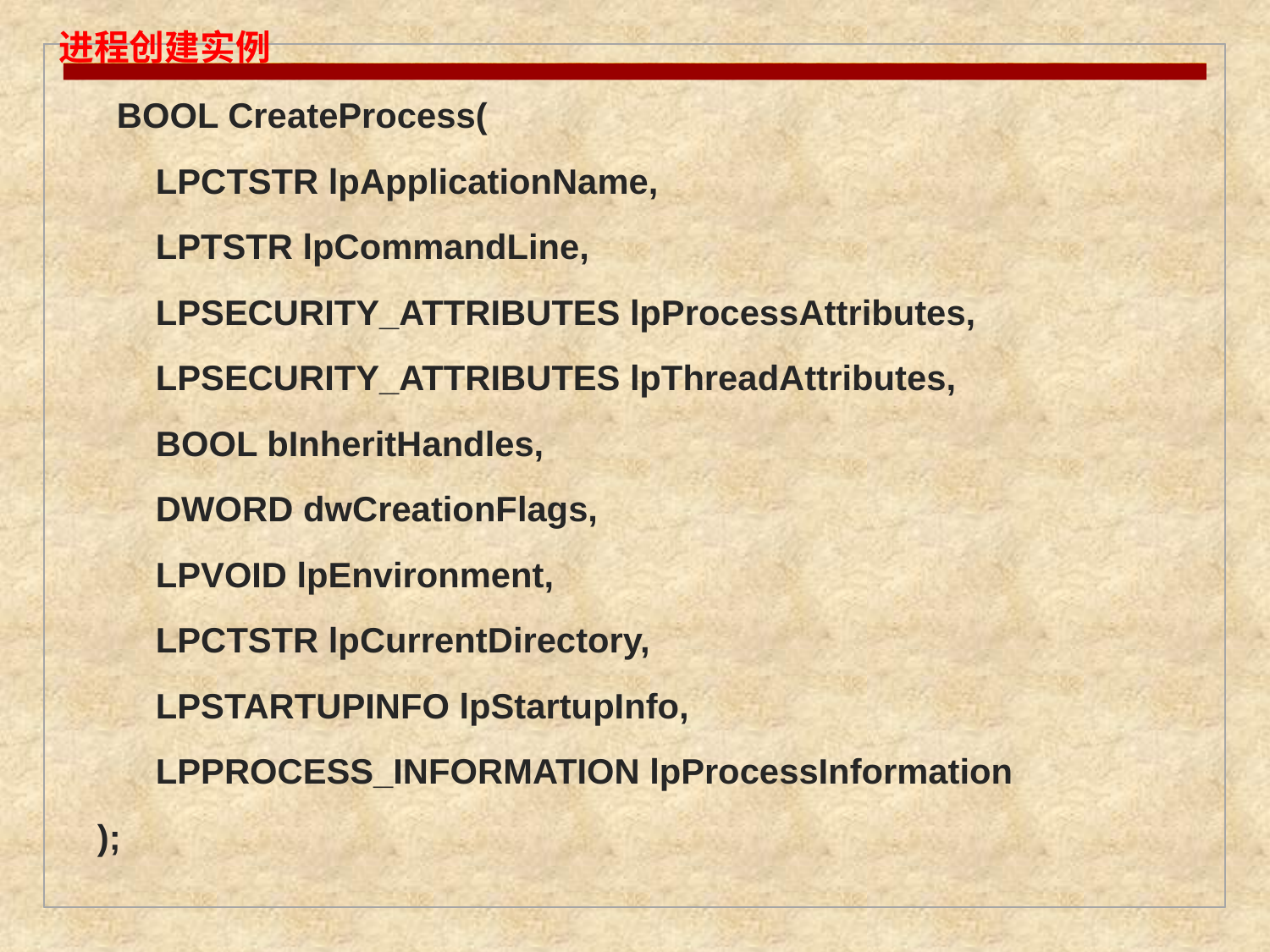

进程创建实例
  BOOL CreateProcess(
      LPCTSTR lpApplicationName,
      LPTSTR lpCommandLine,
      LPSECURITY_ATTRIBUTES lpProcessAttributes,
      LPSECURITY_ATTRIBUTES lpThreadAttributes,
      BOOL bInheritHandles,
      DWORD dwCreationFlags,
      LPVOID lpEnvironment,
      LPCTSTR lpCurrentDirectory,
      LPSTARTUPINFO lpStartupInfo,
      LPPROCESS_INFORMATION lpProcessInformation
);